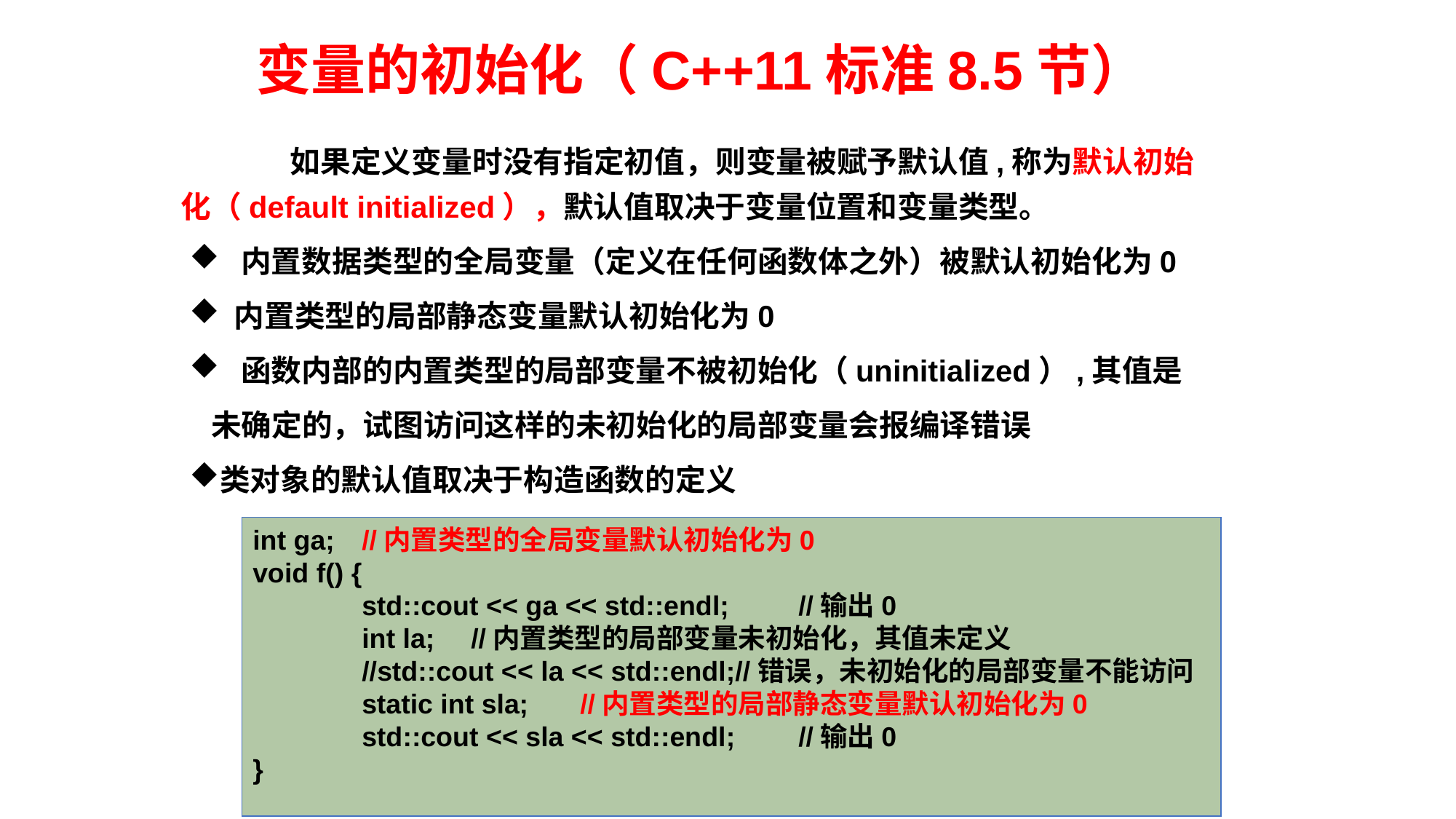

# 变量的初始化（C++11标准8.5节）
	如果定义变量时没有指定初值，则变量被赋予默认值,称为默认初始化（default initialized），默认值取决于变量位置和变量类型。
  内置数据类型的全局变量（定义在任何函数体之外）被默认初始化为0
 内置类型的局部静态变量默认初始化为0
  函数内部的内置类型的局部变量不被初始化（uninitialized）,其值是未确定的，试图访问这样的未初始化的局部变量会报编译错误
类对象的默认值取决于构造函数的定义

int ga; 	//内置类型的全局变量默认初始化为0
void f() {
	std::cout << ga << std::endl;	//输出0
	int la;	//内置类型的局部变量未初始化，其值未定义
	//std::cout << la << std::endl;//错误，未初始化的局部变量不能访问
	static int sla;	//内置类型的局部静态变量默认初始化为0
	std::cout << sla << std::endl;	//输出0
}